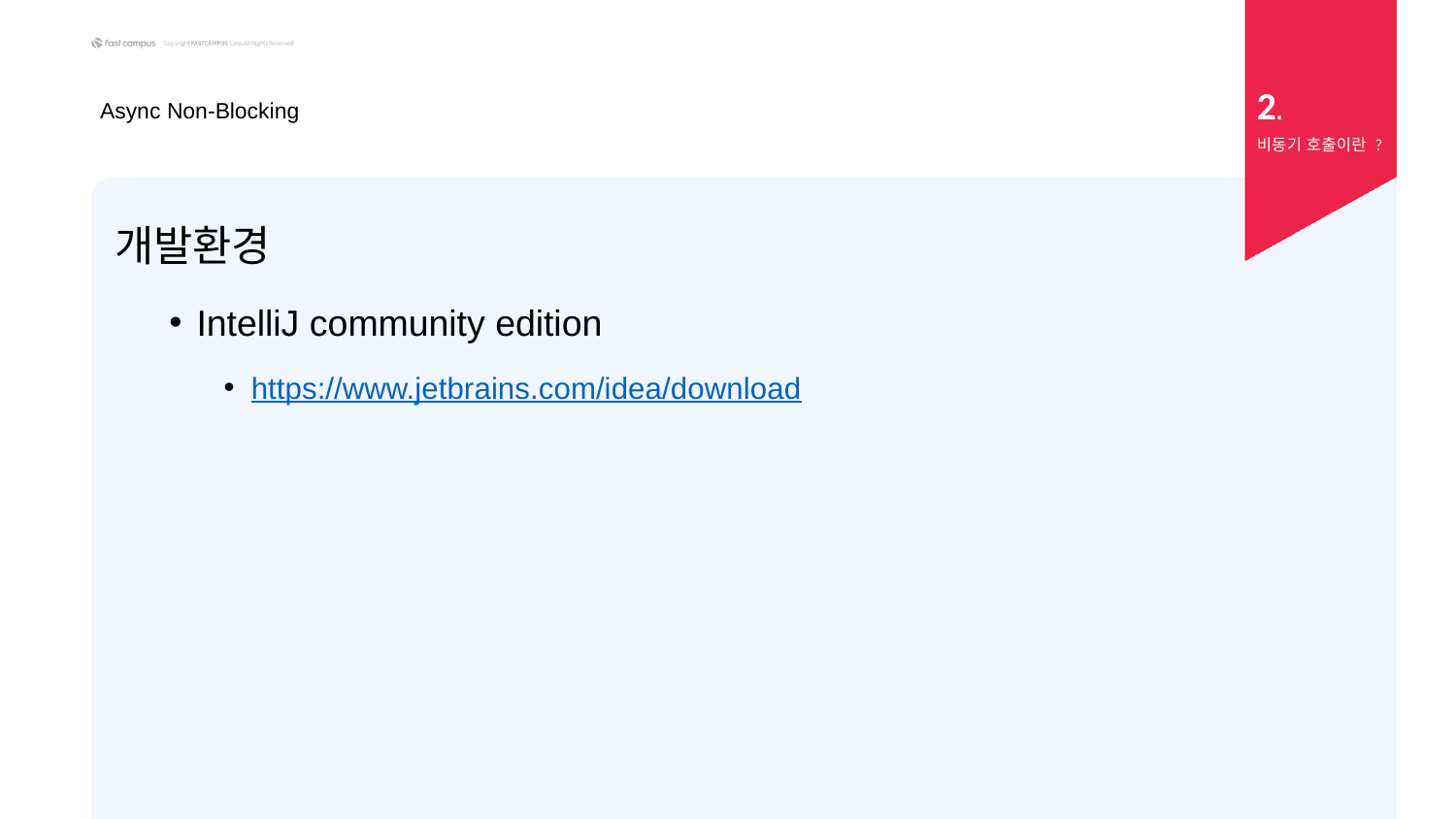

2.
# Async Non-Blocking
비동기 호출이란 ?
개발환경
IntelliJ community edition
https://www.jetbrains.com/idea/download